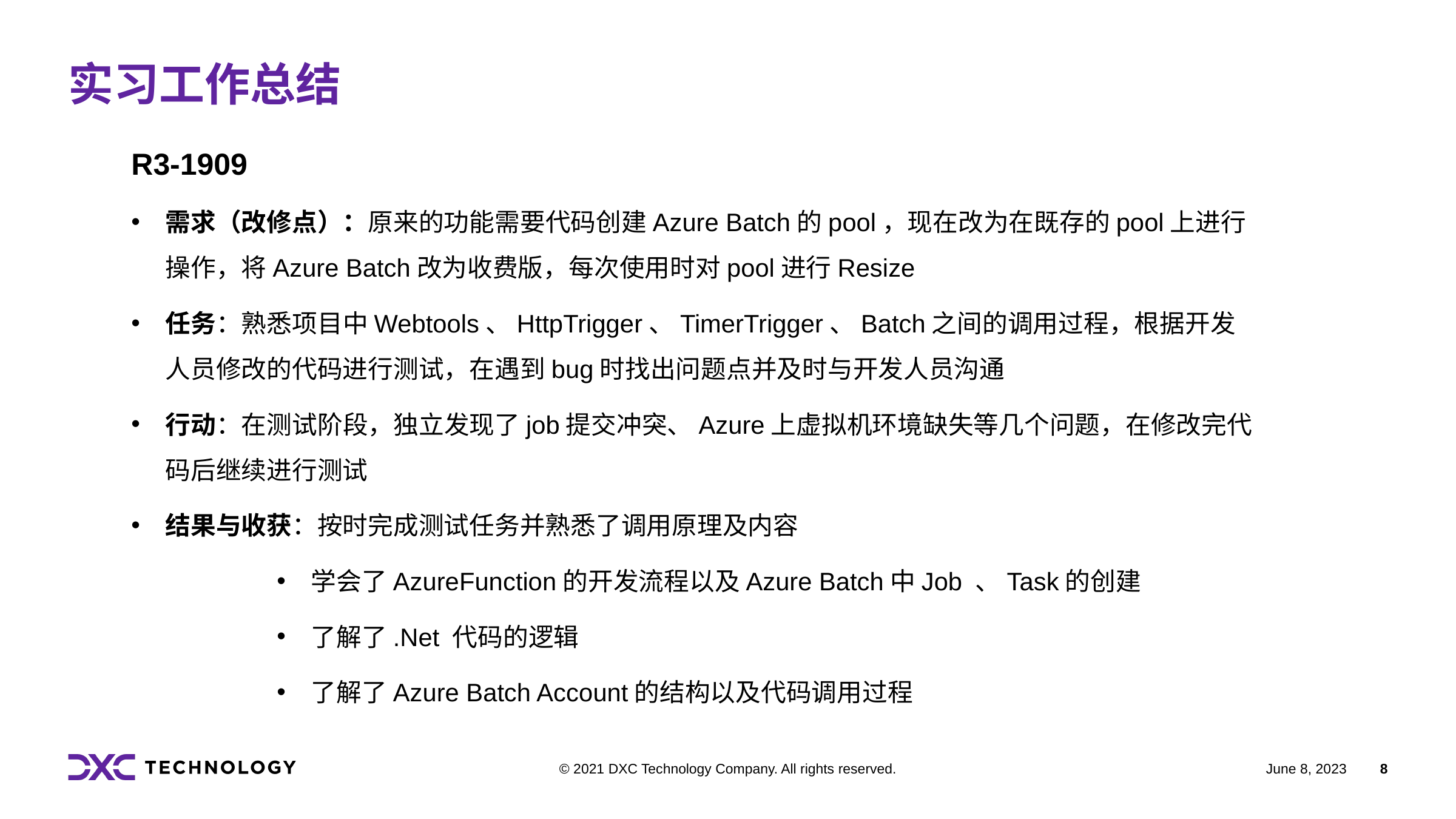

# 实习工作总结
R3-1909
需求（改修点）：原来的功能需要代码创建Azure Batch的pool，现在改为在既存的pool上进行操作，将Azure Batch改为收费版，每次使用时对pool进行Resize
任务：熟悉项目中Webtools、HttpTrigger、TimerTrigger、Batch之间的调用过程，根据开发人员修改的代码进行测试，在遇到bug时找出问题点并及时与开发人员沟通
行动：在测试阶段，独立发现了job提交冲突、Azure上虚拟机环境缺失等几个问题，在修改完代码后继续进行测试
结果与收获：按时完成测试任务并熟悉了调用原理及内容
学会了AzureFunction的开发流程以及Azure Batch中Job 、Task的创建
了解了.Net 代码的逻辑
了解了Azure Batch Account的结构以及代码调用过程